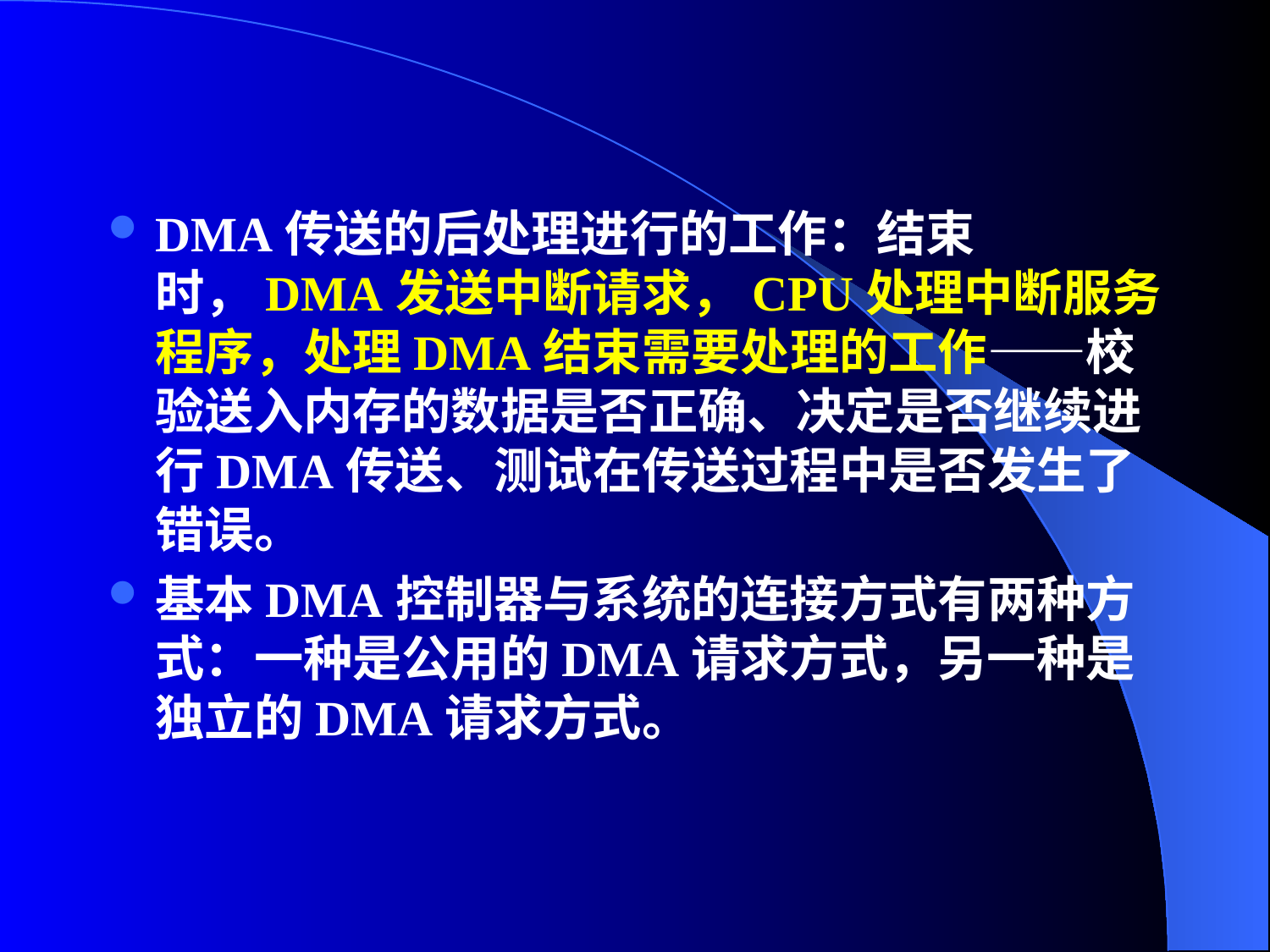

DMA传送的后处理进行的工作：结束时，DMA发送中断请求，CPU处理中断服务程序，处理DMA结束需要处理的工作——校验送入内存的数据是否正确、决定是否继续进行DMA传送、测试在传送过程中是否发生了错误。
基本DMA控制器与系统的连接方式有两种方式：一种是公用的DMA请求方式，另一种是独立的DMA请求方式。